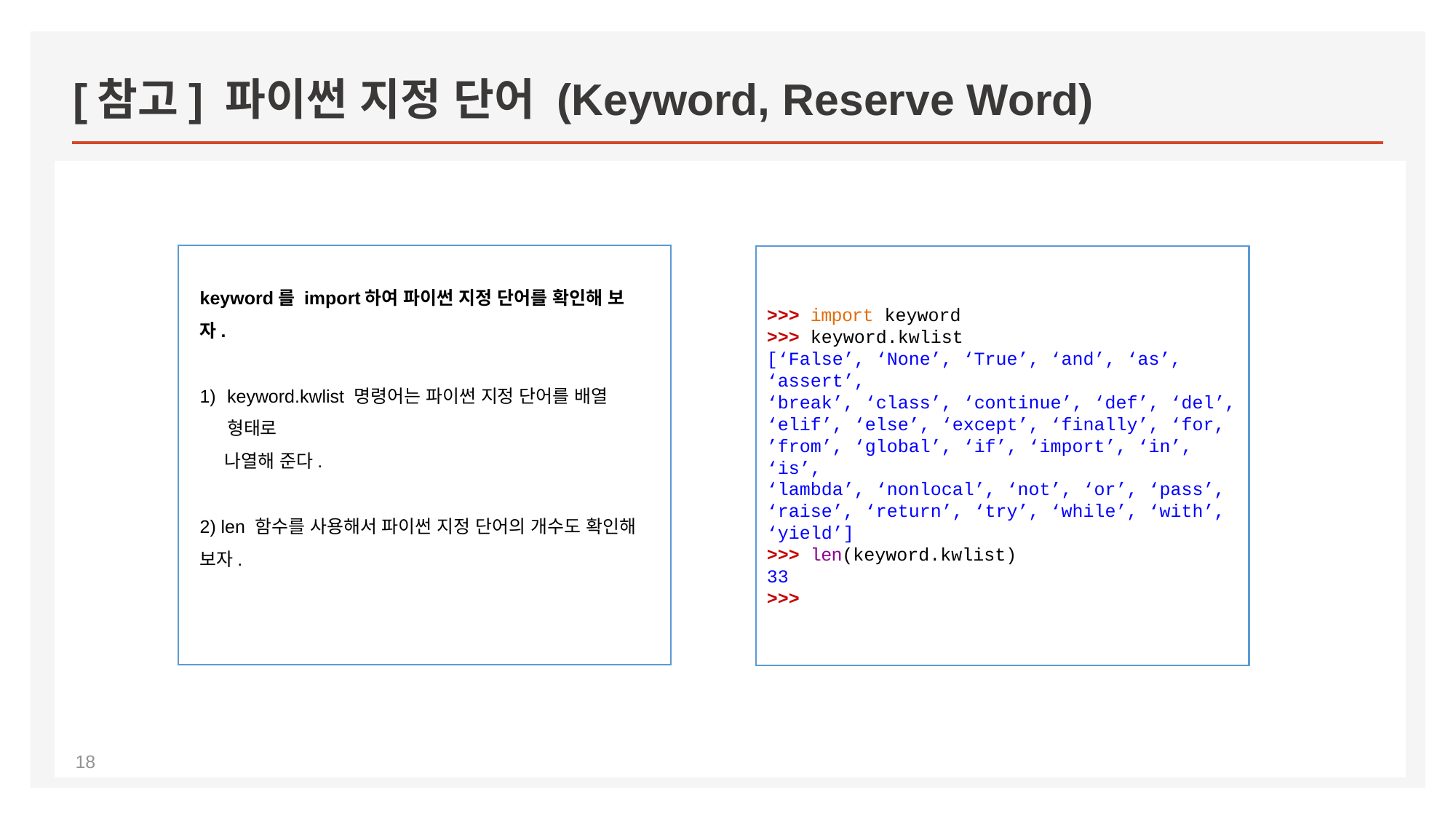

# [참고] 파이썬 지정 단어 (Keyword, Reserve Word)

keyword를 import하여 파이썬 지정 단어를 확인해 보자.

keyword.kwlist 명령어는 파이썬 지정 단어를 배열 형태로
    나열해 준다.

2) len 함수를 사용해서 파이썬 지정 단어의 개수도 확인해 보자.
>>> import keyword
>>> keyword.kwlist
[‘False’, ‘None’, ‘True’, ‘and’, ‘as’, ‘assert’,
‘break’, ‘class’, ‘continue’, ‘def’, ‘del’,
‘elif’, ‘else’, ‘except’, ‘finally’, ‘for,
’from’, ‘global’, ‘if’, ‘import’, ‘in’, ‘is’,
‘lambda’, ‘nonlocal’, ‘not’, ‘or’, ‘pass’,
‘raise’, ‘return’, ‘try’, ‘while’, ‘with’,
‘yield’]
>>> len(keyword.kwlist)
33
>>>
18